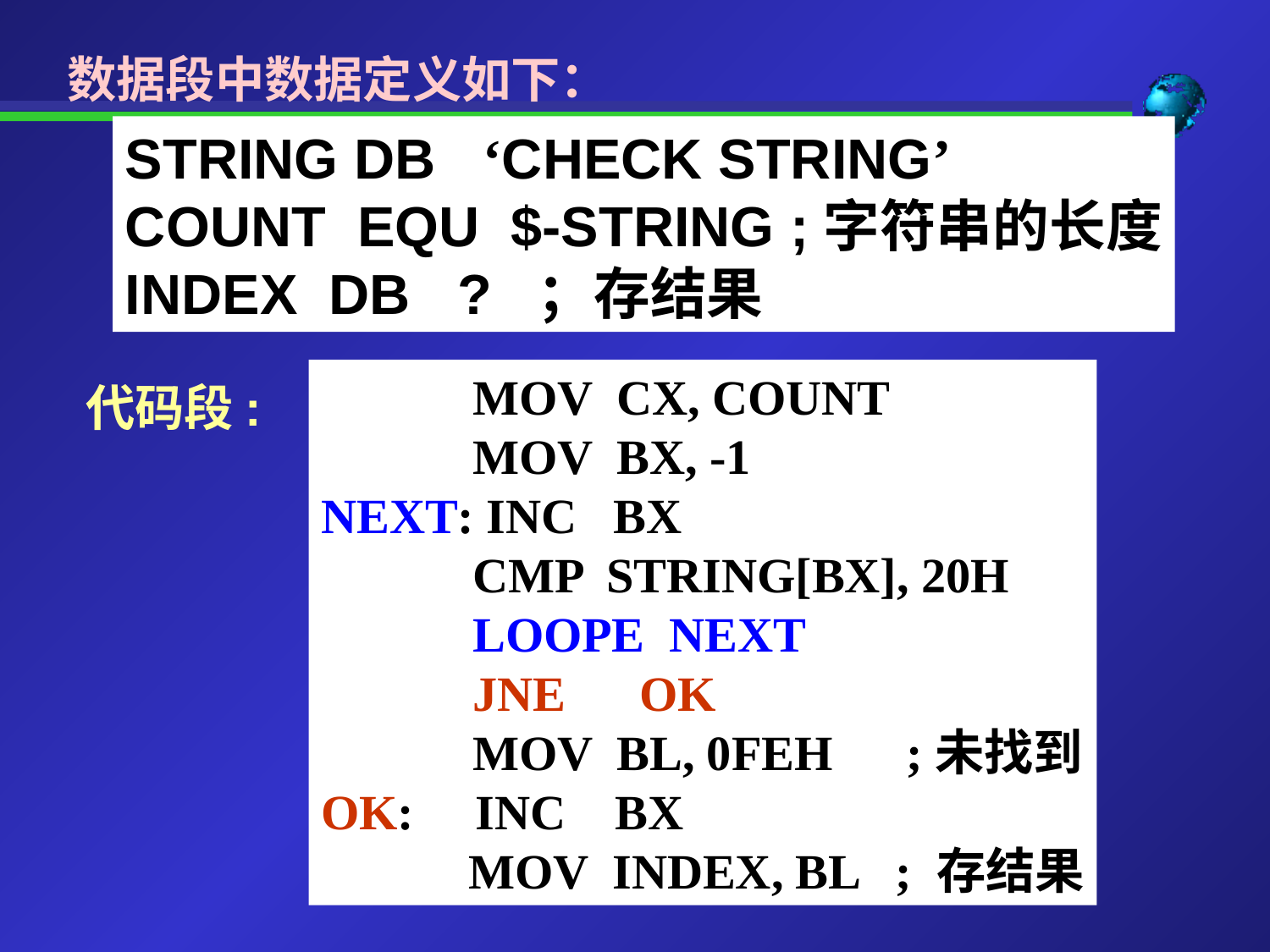

数据段中数据定义如下：
STRING DB   ‘CHECK STRING’
COUNT  EQU  $-STRING ;字符串的长度
INDEX  DB   ?  ；存结果
	  MOV  CX, COUNT
	  MOV  BX, -1
NEXT: INC   BX
	  CMP  STRING[BX], 20H
	  LOOPE  NEXT
	  JNE      OK
	  MOV  BL, 0FEH      ;未找到
OK:     INC    BX
            MOV  INDEX, BL   ; 存结果
代码段:
37